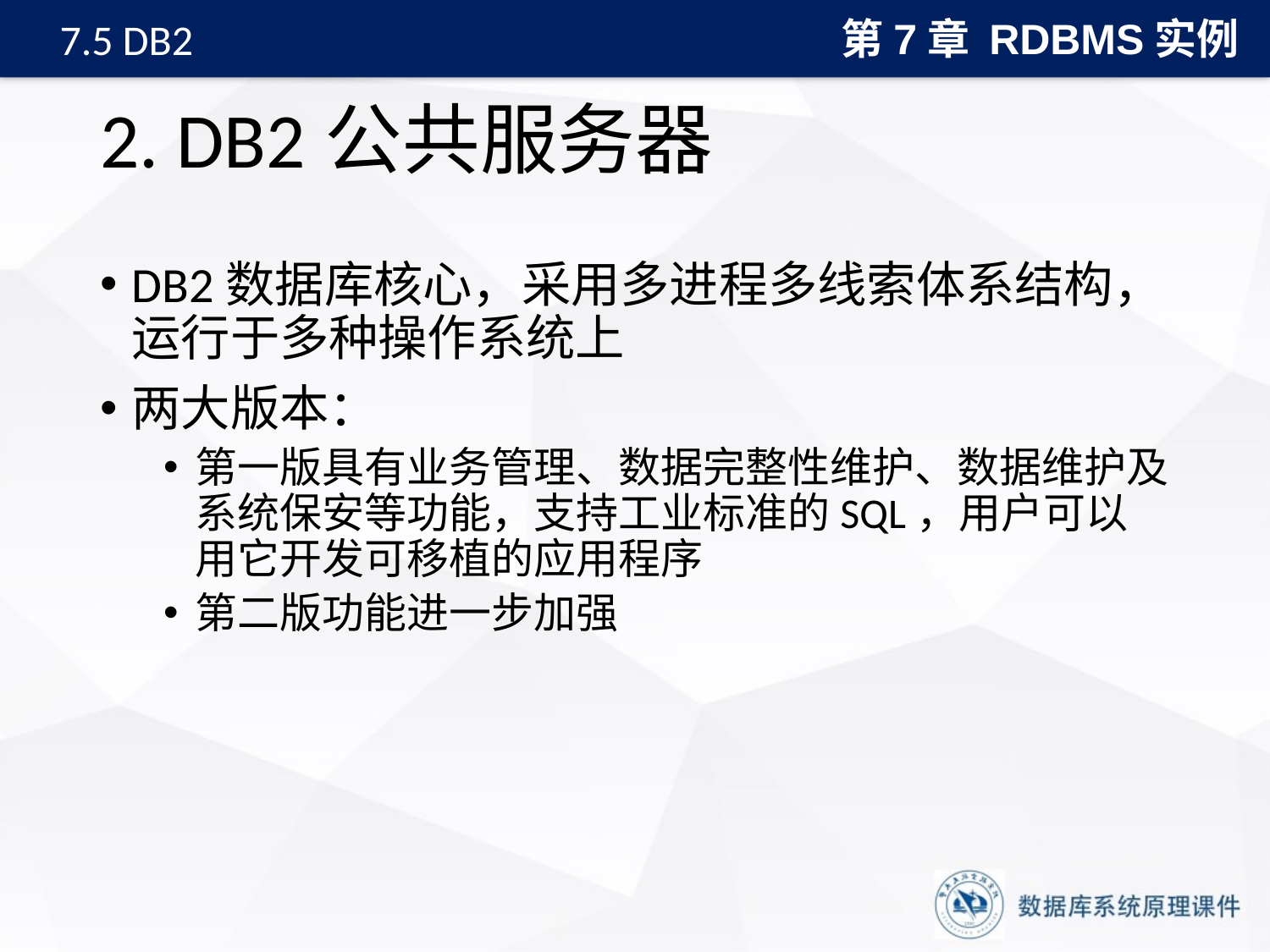

第7章 RDBMS实例
7.5 DB2
# 2. DB2公共服务器
DB2数据库核心，采用多进程多线索体系结构，运行于多种操作系统上
两大版本：
第一版具有业务管理、数据完整性维护、数据维护及系统保安等功能，支持工业标准的SQL，用户可以用它开发可移植的应用程序
第二版功能进一步加强